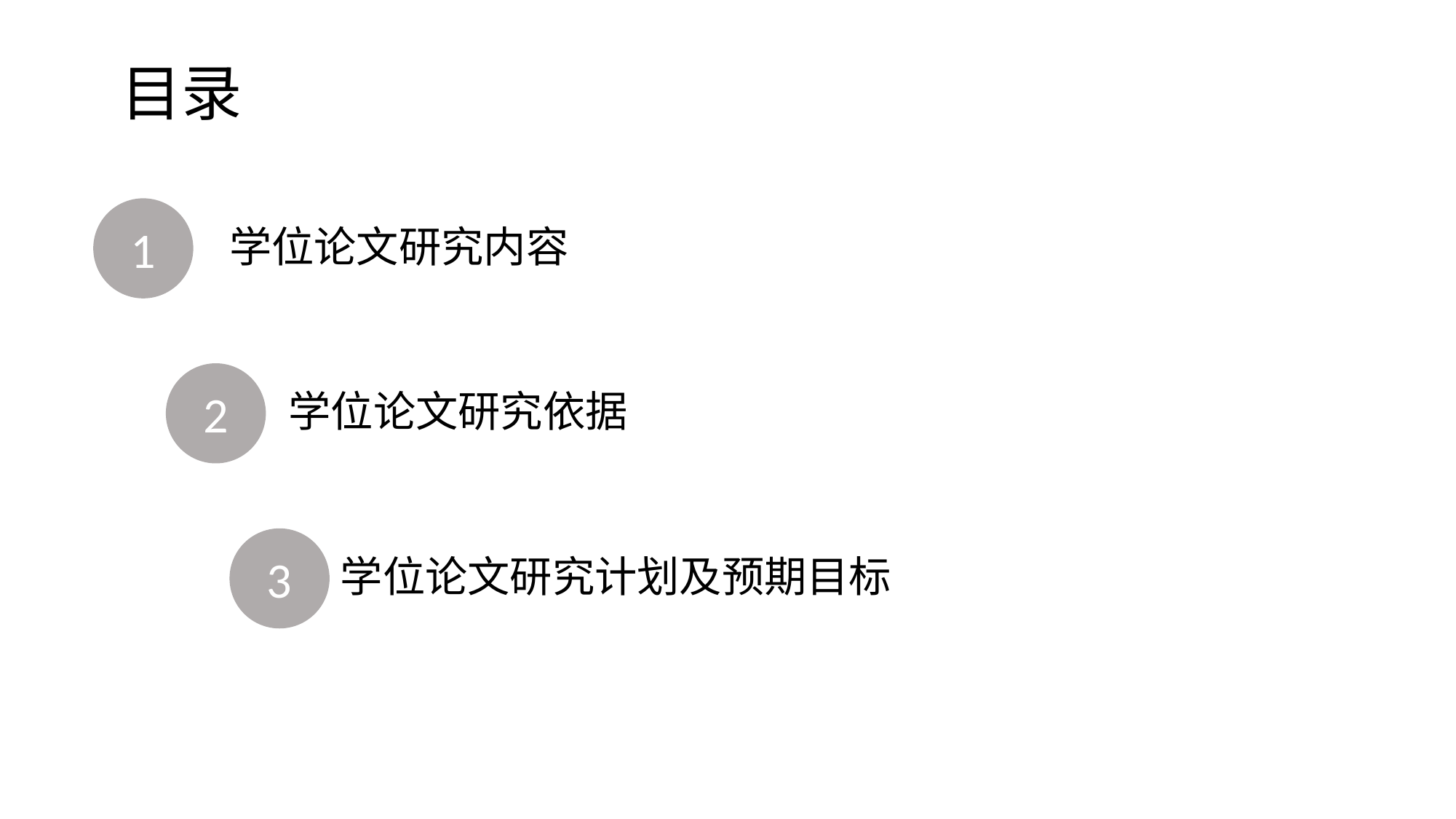

目录
学位论文研究内容
1
学位论文研究依据
2
学位论文研究计划及预期目标
3